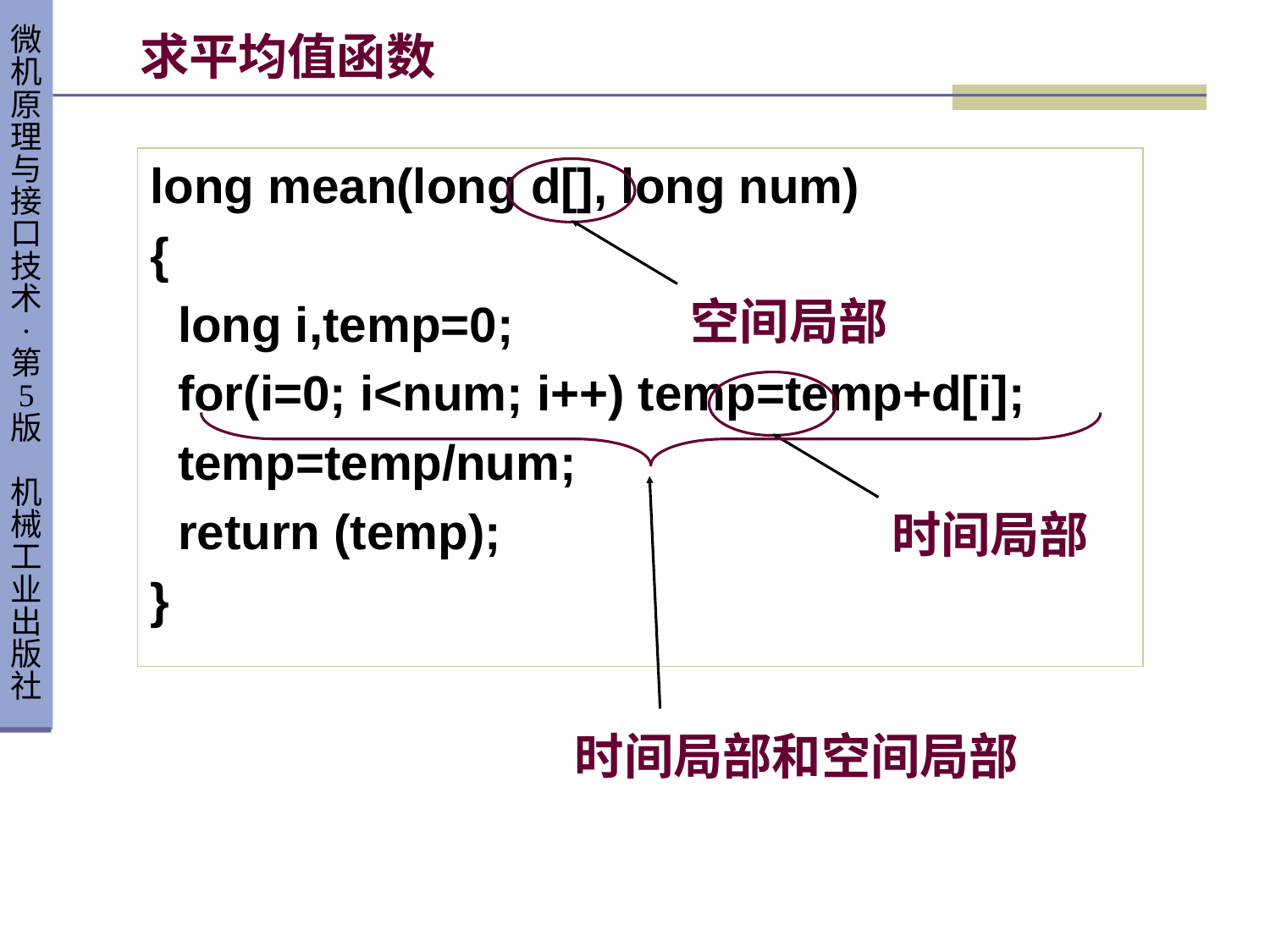

# 求平均值函数
long mean(long d[], long num)
{
  long i,temp=0;
  for(i=0; i<num; i++) temp=temp+d[i];
  temp=temp/num;
  return (temp);
}

空间局部

时间局部

时间局部和空间局部